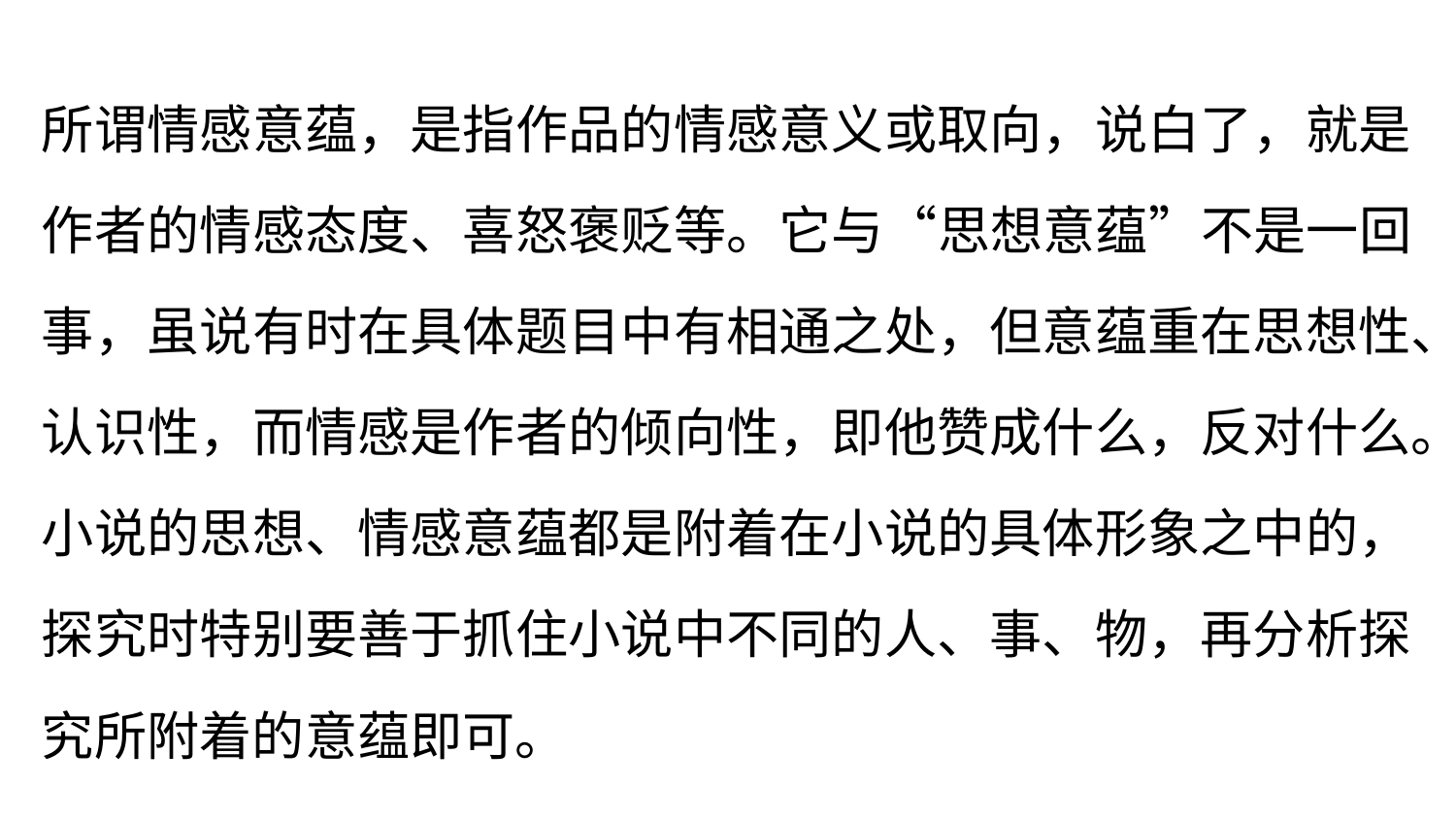

所谓情感意蕴，是指作品的情感意义或取向，说白了，就是作者的情感态度、喜怒褒贬等。它与“思想意蕴”不是一回事，虽说有时在具体题目中有相通之处，但意蕴重在思想性、认识性，而情感是作者的倾向性，即他赞成什么，反对什么。
小说的思想、情感意蕴都是附着在小说的具体形象之中的，探究时特别要善于抓住小说中不同的人、事、物，再分析探究所附着的意蕴即可。